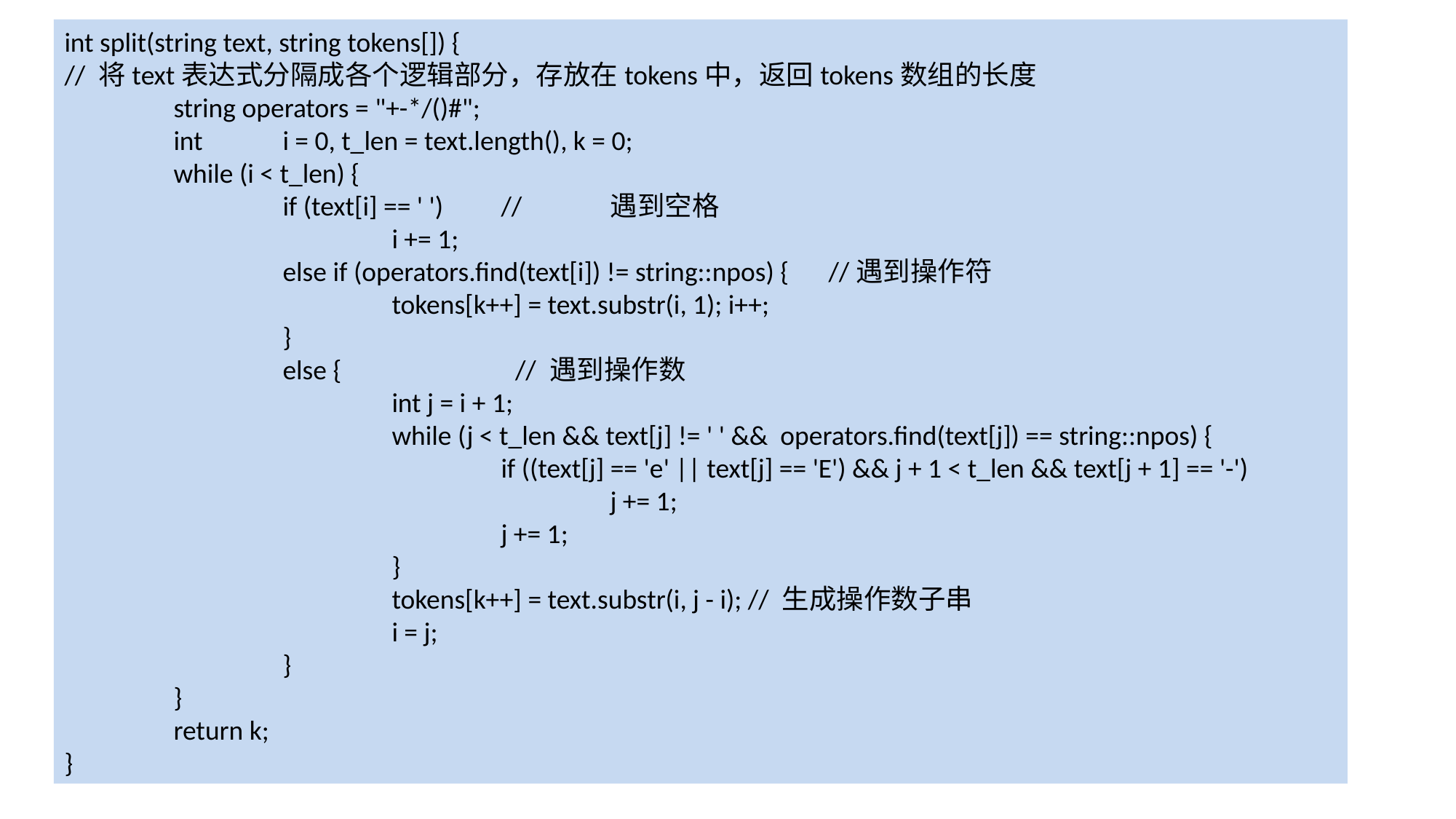

int split(string text, string tokens[]) {
// 将text表达式分隔成各个逻辑部分，存放在tokens中，返回tokens数组的长度
	string operators = "+-*/()#";
	int	i = 0, t_len = text.length(), k = 0;
	while (i < t_len) {
		if (text[i] == ' ')	//	遇到空格
			i += 1;
		else if (operators.find(text[i]) != string::npos) {	//遇到操作符
			tokens[k++] = text.substr(i, 1); i++;
		}
		else {	                    // 遇到操作数
			int j = i + 1;
			while (j < t_len && text[j] != ' ' &&  operators.find(text[j]) == string::npos) {
				if ((text[j] == 'e' || text[j] == 'E') && j + 1 < t_len && text[j + 1] == '-')
					j += 1;
				j += 1;
			}
			tokens[k++] = text.substr(i, j - i); // 生成操作数子串
			i = j;
		}
	}
	return k;
}